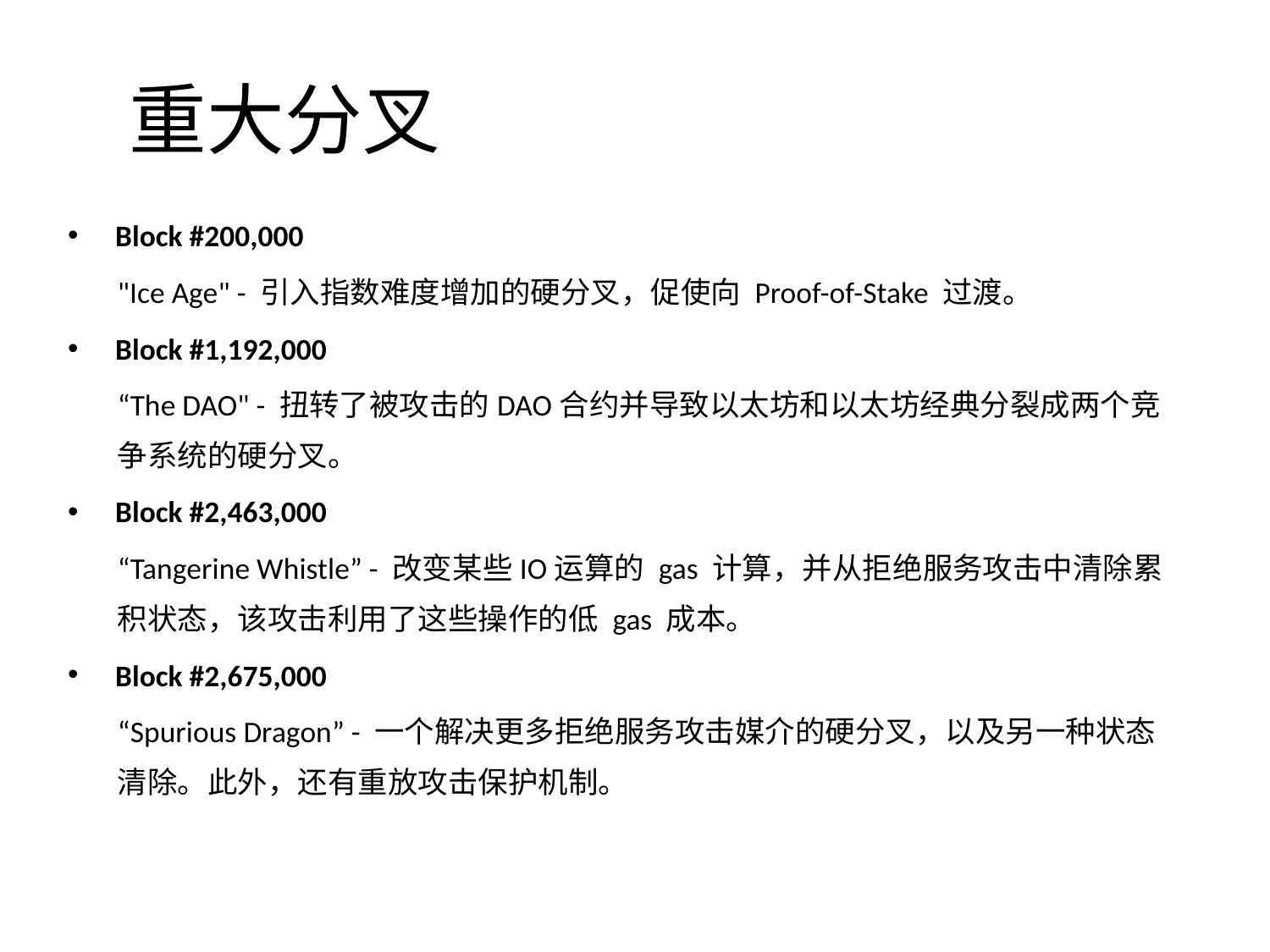

# 重大分叉
Block #200,000
"Ice Age" - 引入指数难度增加的硬分叉，促使向 Proof-of-Stake 过渡。
Block #1,192,000
“The DAO" - 扭转了被攻击的DAO合约并导致以太坊和以太坊经典分裂成两个竞争系统的硬分叉。
Block #2,463,000
“Tangerine Whistle” - 改变某些IO运算的 gas 计算，并从拒绝服务攻击中清除累积状态，该攻击利用了这些操作的低 gas 成本。
Block #2,675,000
“Spurious Dragon” - 一个解决更多拒绝服务攻击媒介的硬分叉，以及另一种状态清除。此外，还有重放攻击保护机制。